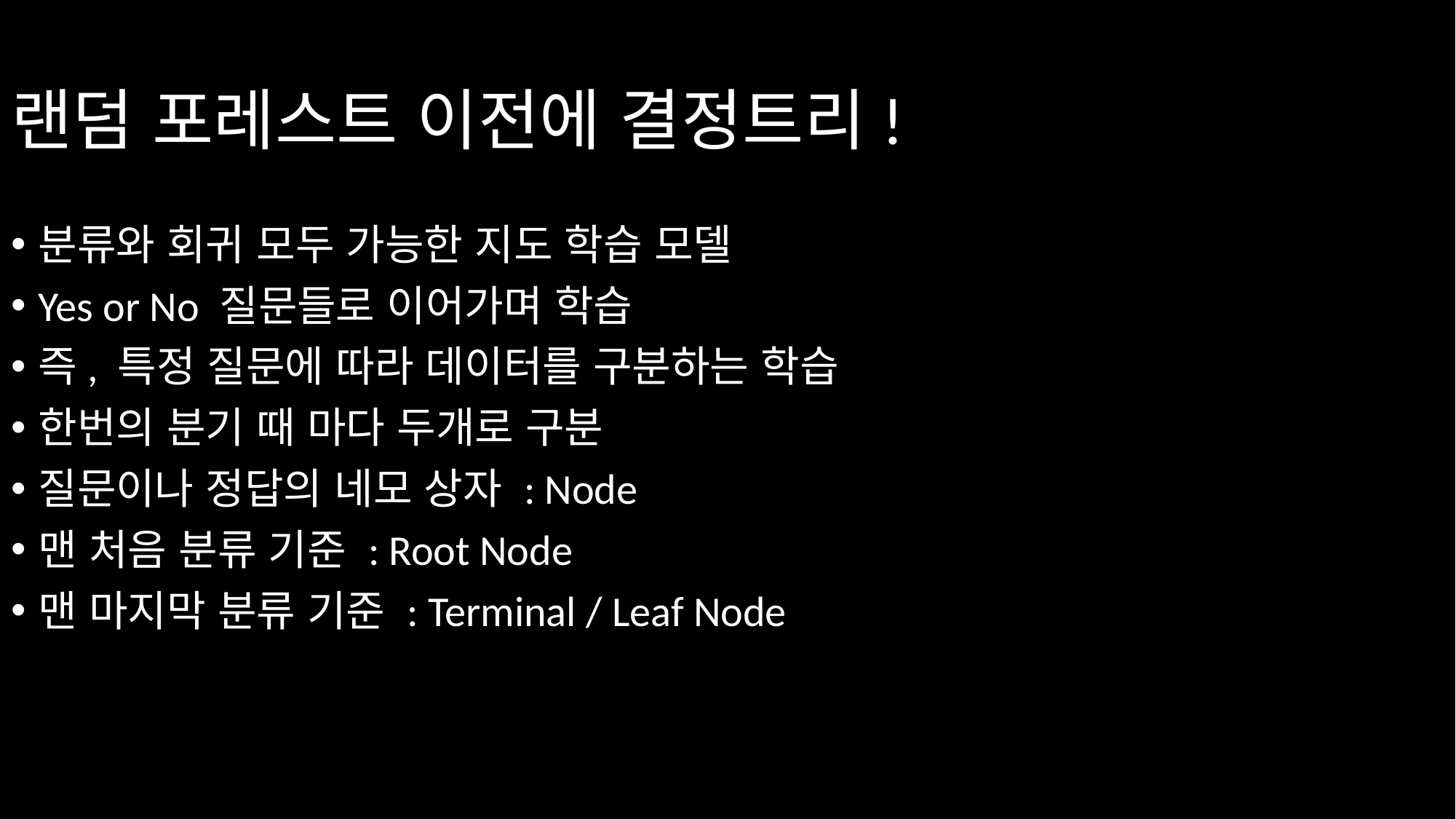

랜덤 포레스트 이전에 결정트리!
분류와 회귀 모두 가능한 지도 학습 모델
Yes or No 질문들로 이어가며 학습
즉, 특정 질문에 따라 데이터를 구분하는 학습
한번의 분기 때 마다 두개로 구분
질문이나 정답의 네모 상자 : Node
맨 처음 분류 기준 : Root Node
맨 마지막 분류 기준 : Terminal / Leaf Node